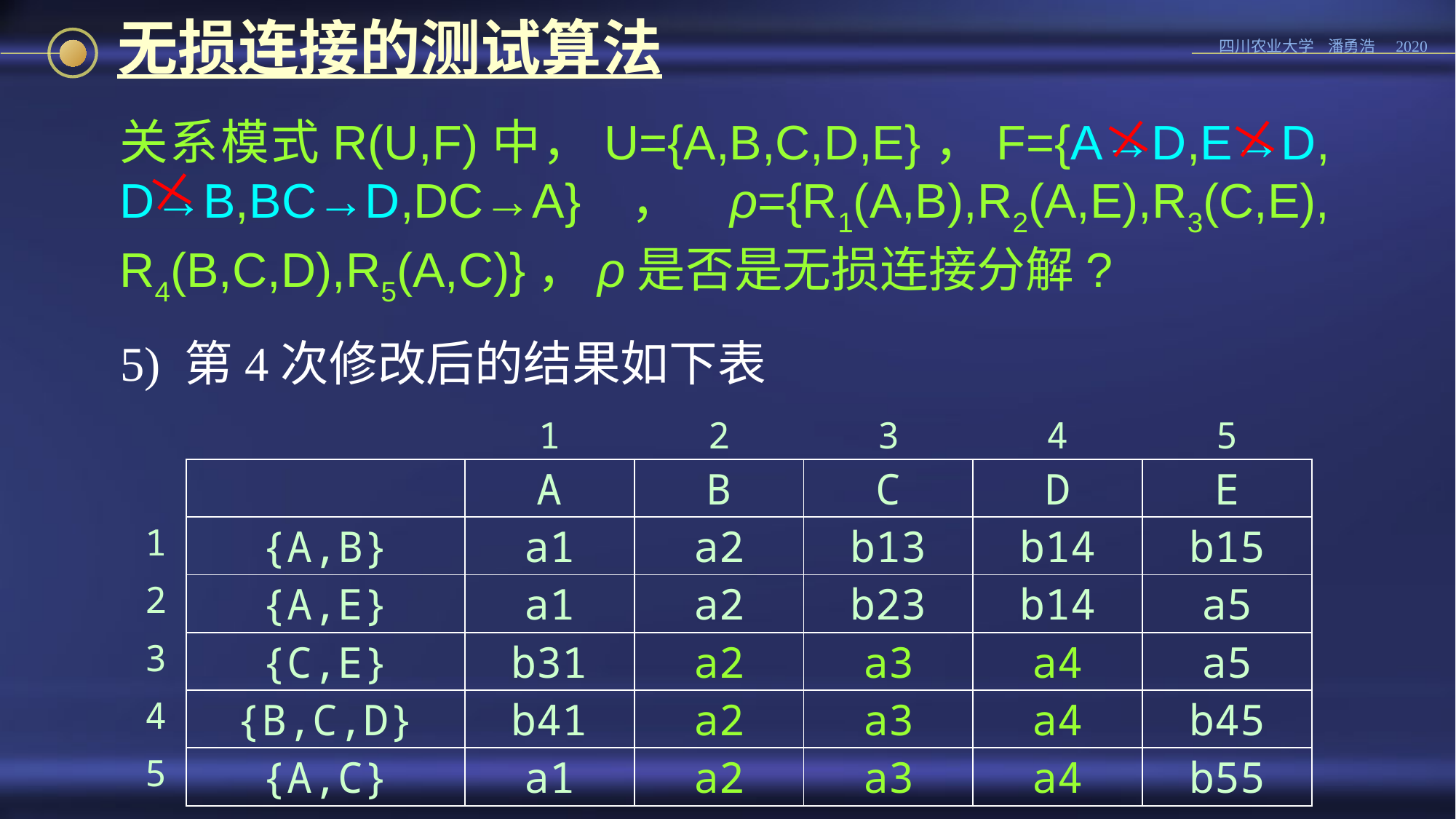

# 无损连接的测试算法
关系模式R(U,F)中，U={A,B,C,D,E}，F={A→D,E→D, D→B,BC→D,DC→A}，ρ={R1(A,B),R2(A,E),R3(C,E), R4(B,C,D),R5(A,C)}，ρ是否是无损连接分解?

5) 第4次修改后的结果如下表
|  |  | 1 | 2 | 3 | 4 | 5 |
| --- | --- | --- | --- | --- | --- | --- |
|  |  | A | B | C | D | E |
| 1 | {A,B} | a1 | a2 | b13 | b14 | b15 |
| 2 | {A,E} | a1 | a2 | b23 | b14 | a5 |
| 3 | {C,E} | b31 | a2 | a3 | a4 | a5 |
| 4 | {B,C,D} | b41 | a2 | a3 | a4 | b45 |
| 5 | {A,C} | a1 | a2 | a3 | a4 | b55 |